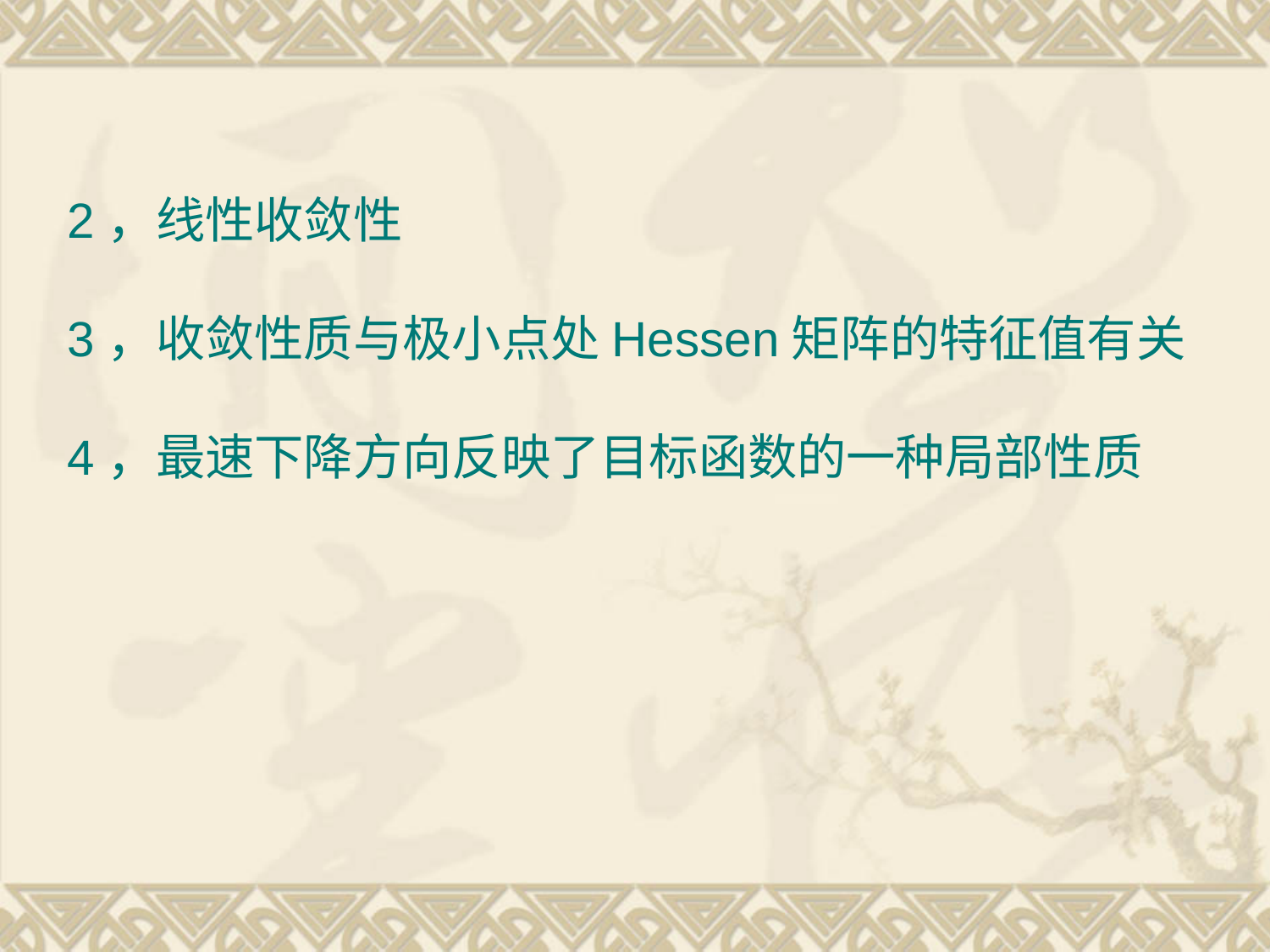

2，线性收敛性

3，收敛性质与极小点处Hessen矩阵的特征值有关

4，最速下降方向反映了目标函数的一种局部性质